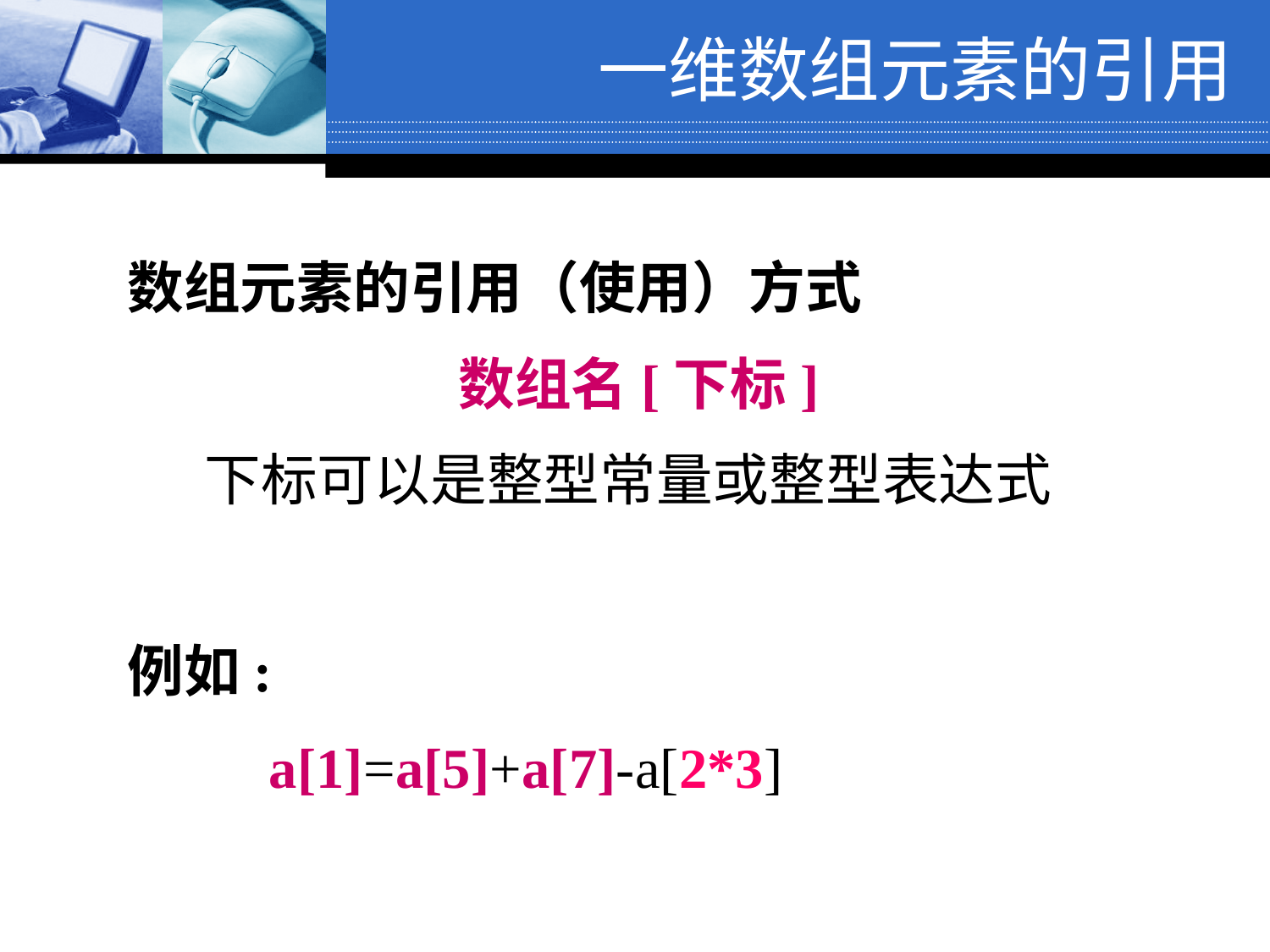

一维数组元素的引用
数组元素的引用（使用）方式
                         数组名[下标]
     下标可以是整型常量或整型表达式

例如:
          a[1]=a[5]+a[7]-a[2*3]